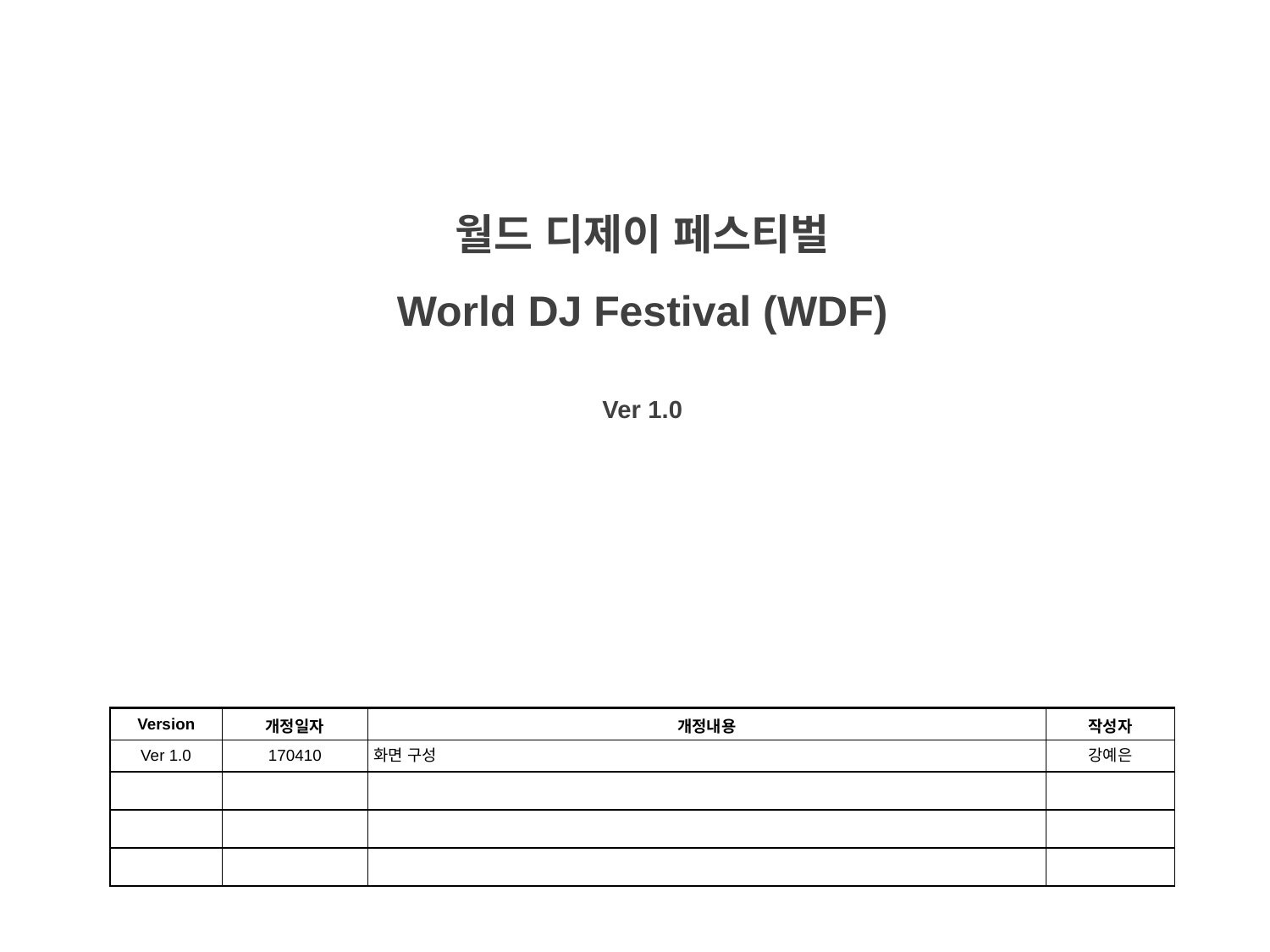

월드 디제이 페스티벌
World DJ Festival (WDF)
Ver 1.0
| Version | 개정일자 | 개정내용 | 작성자 |
| --- | --- | --- | --- |
| Ver 1.0 | 170410 | 화면 구성 | 강예은 |
|  |  |  |  |
|  |  |  |  |
|  |  |  |  |